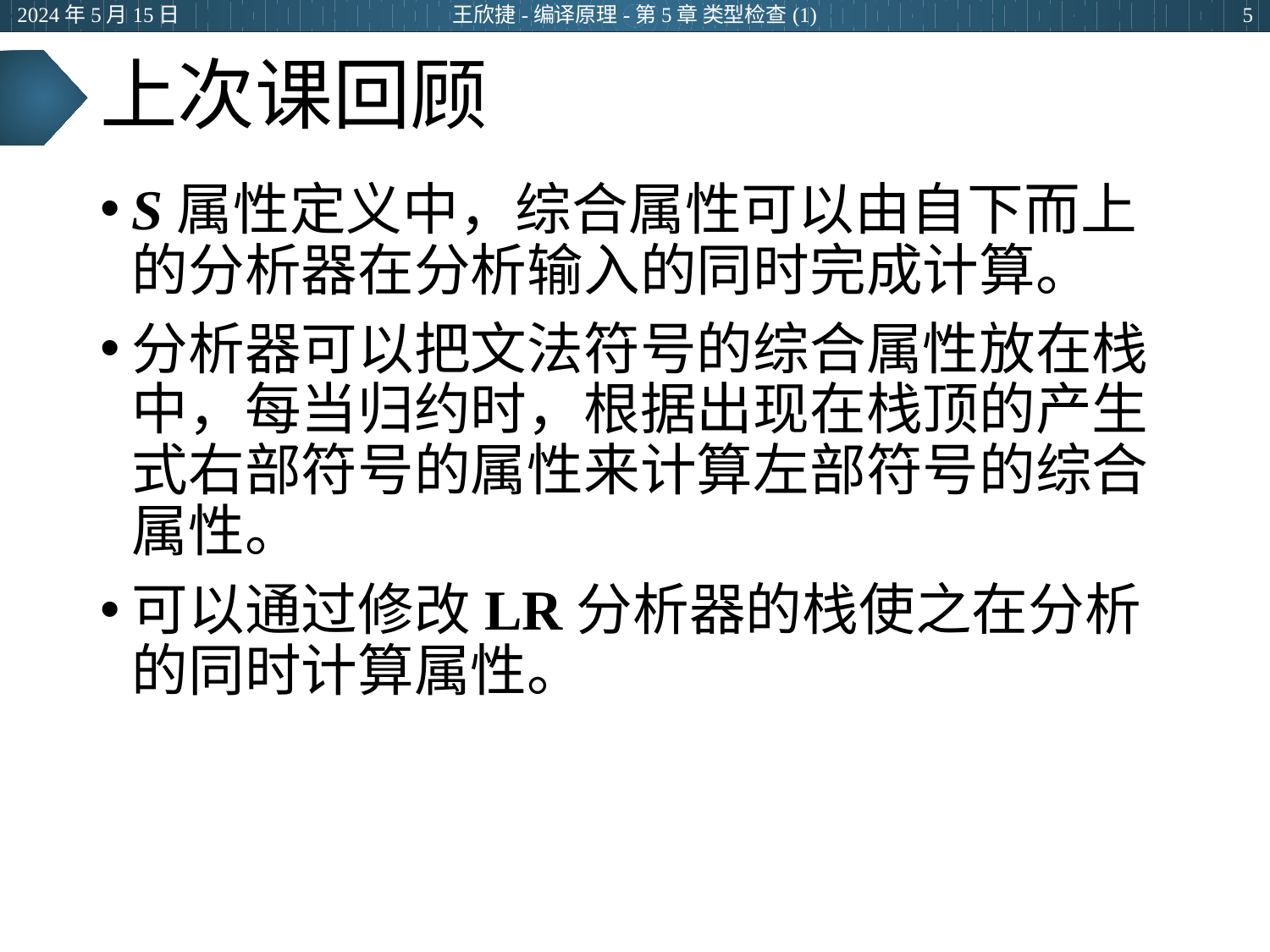

2024年5月15日
王欣捷-编译原理-第5章 类型检查(1)
5
# 上次课回顾
S属性定义中，综合属性可以由自下而上的分析器在分析输入的同时完成计算。
分析器可以把文法符号的综合属性放在栈中，每当归约时，根据出现在栈顶的产生式右部符号的属性来计算左部符号的综合属性。
可以通过修改LR分析器的栈使之在分析的同时计算属性。